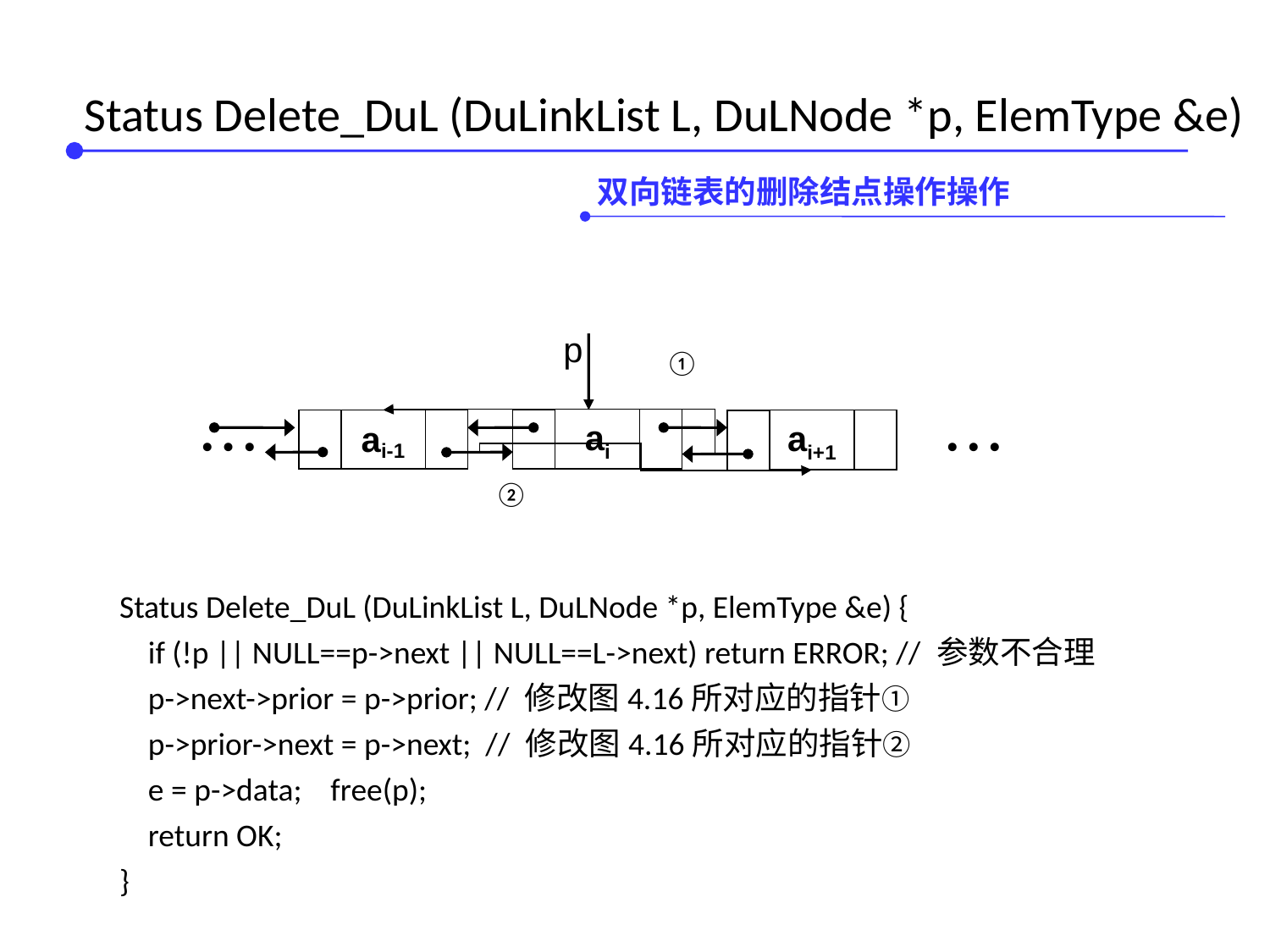

Status Delete_DuL (DuLinkList L, DuLNode *p, ElemType &e)
双向链表的删除结点操作操作

p

①
ai

ai-1

ai+1

• • •
• • •

②
Status Delete_DuL (DuLinkList L, DuLNode *p, ElemType &e) {
    if (!p || NULL==p->next || NULL==L->next) return ERROR; // 参数不合理
    p->next->prior = p->prior; // 修改图4.16所对应的指针①
    p->prior->next = p->next;  // 修改图4.16所对应的指针②
    e = p->data;    free(p);
    return OK;
}